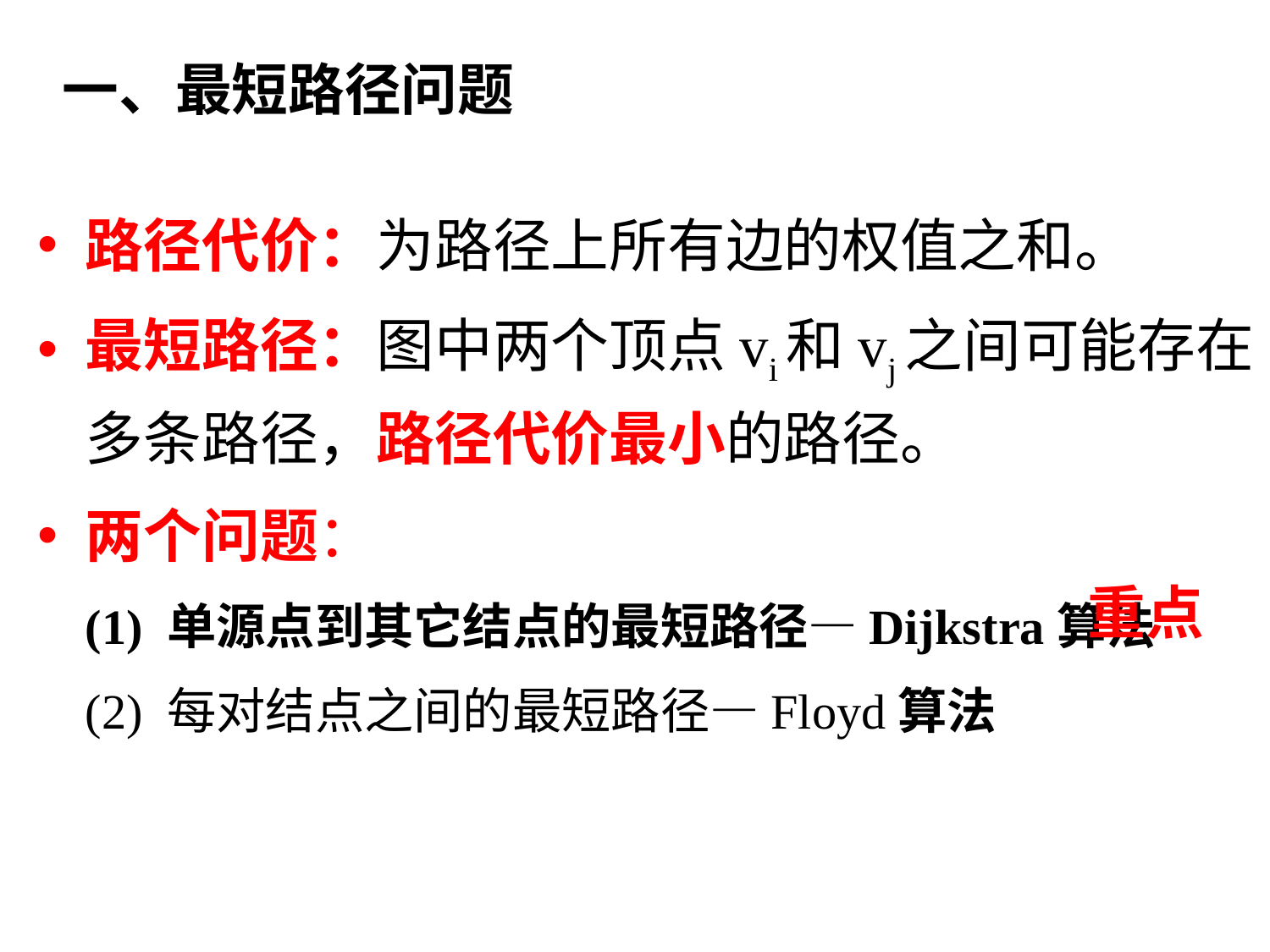

# 一、最短路径问题
路径代价：为路径上所有边的权值之和。
最短路径：图中两个顶点vi和vj之间可能存在多条路径，路径代价最小的路径。
两个问题：
	(1) 单源点到其它结点的最短路径—Dijkstra算法
	(2) 每对结点之间的最短路径—Floyd算法

重点